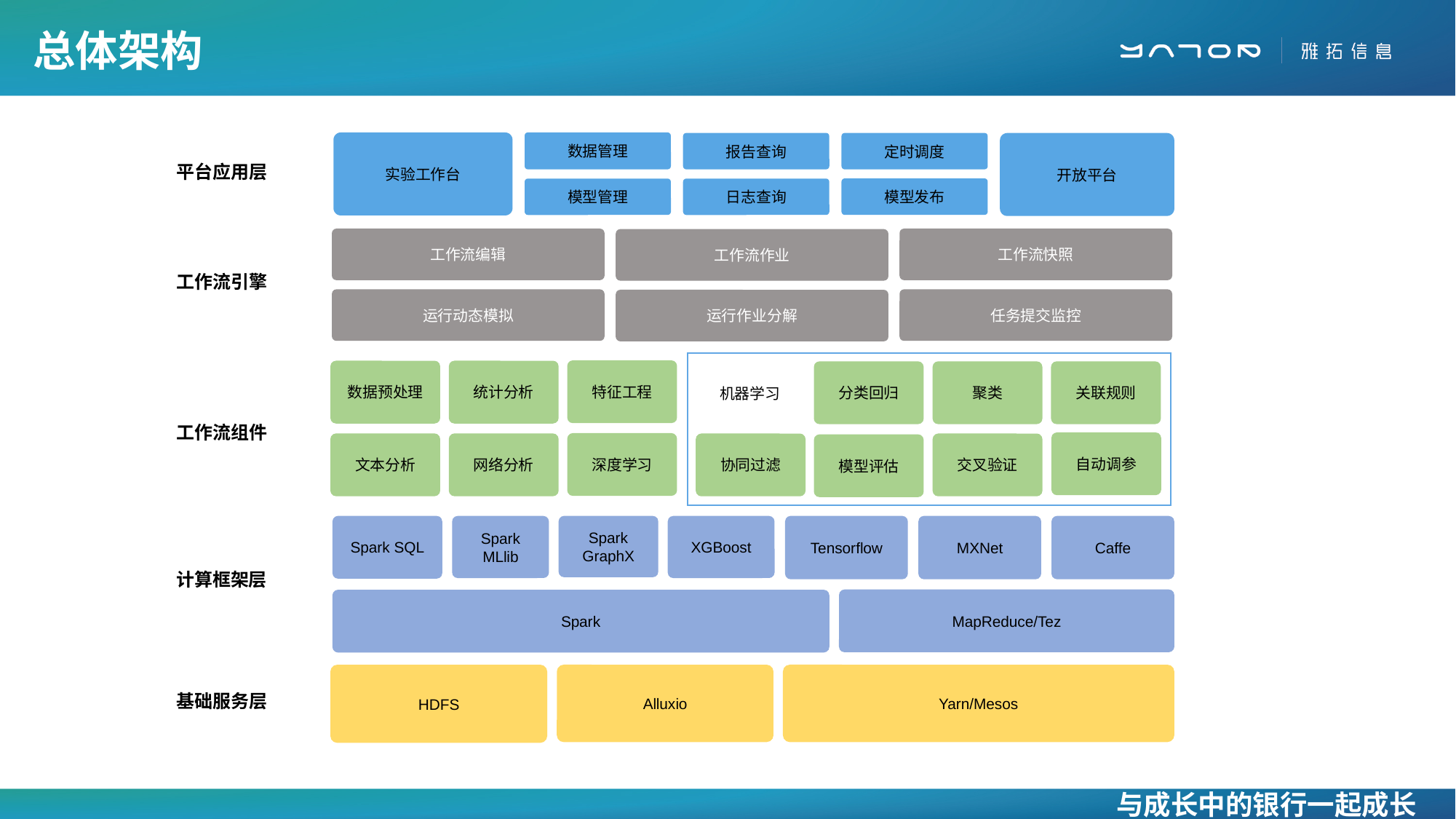

# 总体架构
实验工作台
数据管理
开放平台
报告查询
定时调度
平台应用层
模型发布
日志查询
模型管理
工作流编辑
工作流快照
工作流作业
工作流引擎
运行动态模拟
任务提交监控
运行作业分解

特征工程
数据预处理
统计分析
分类回归
聚类
关联规则
机器学习
工作流组件
自动调参
深度学习
文本分析
网络分析
协同过滤
交叉验证
模型评估
Spark SQL
Spark MLlib
Spark GraphX
XGBoost
Tensorflow
MXNet
Caffe
计算框架层
MapReduce/Tez
Spark
Alluxio
HDFS
Yarn/Mesos
基础服务层